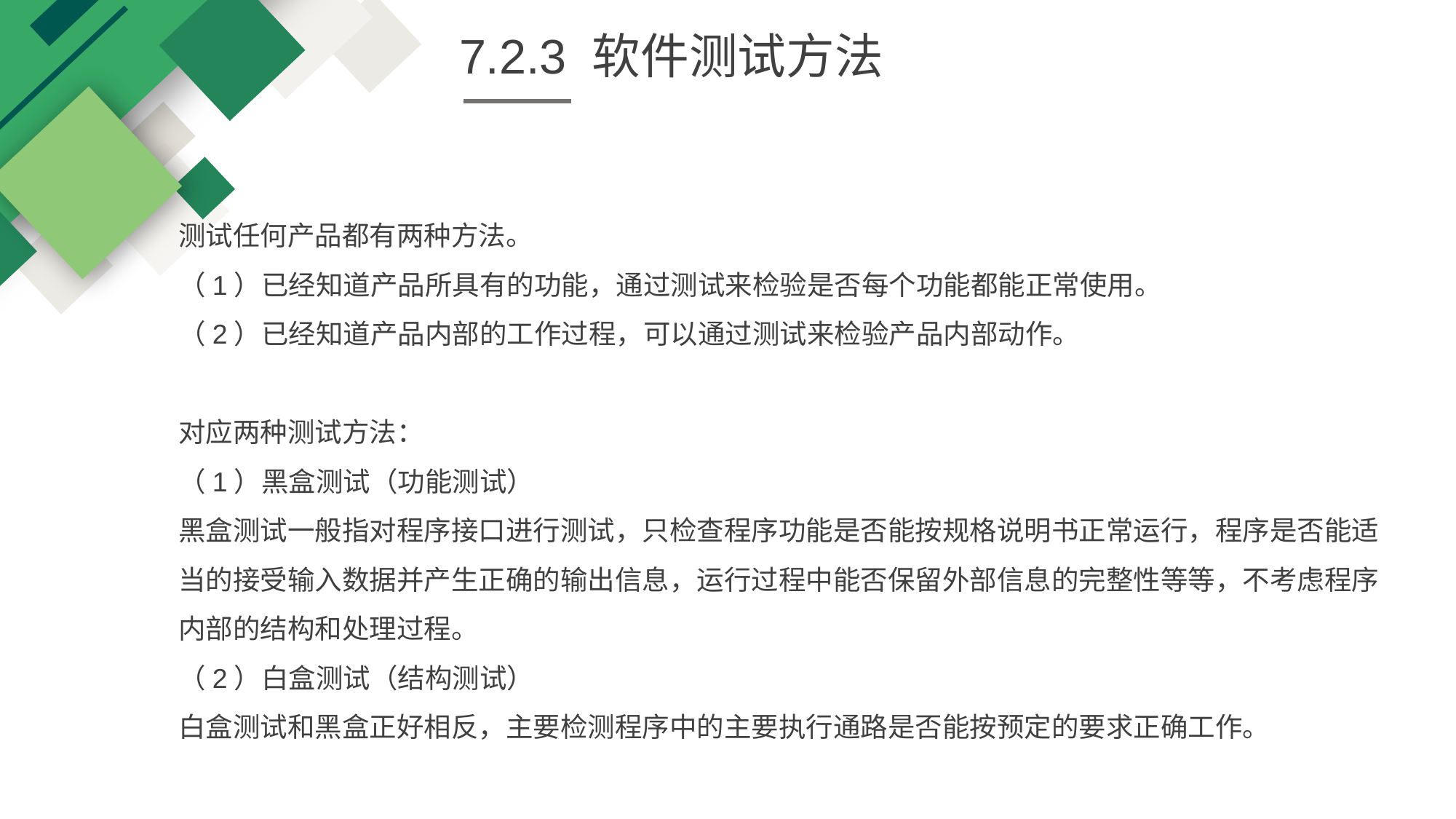

7.2.3 软件测试方法
测试任何产品都有两种方法。
（1）已经知道产品所具有的功能，通过测试来检验是否每个功能都能正常使用。
（2）已经知道产品内部的工作过程，可以通过测试来检验产品内部动作。

对应两种测试方法：
（1）黑盒测试（功能测试）
黑盒测试一般指对程序接口进行测试，只检查程序功能是否能按规格说明书正常运行，程序是否能适当的接受输入数据并产生正确的输出信息，运行过程中能否保留外部信息的完整性等等，不考虑程序内部的结构和处理过程。
（2）白盒测试（结构测试）
白盒测试和黑盒正好相反，主要检测程序中的主要执行通路是否能按预定的要求正确工作。